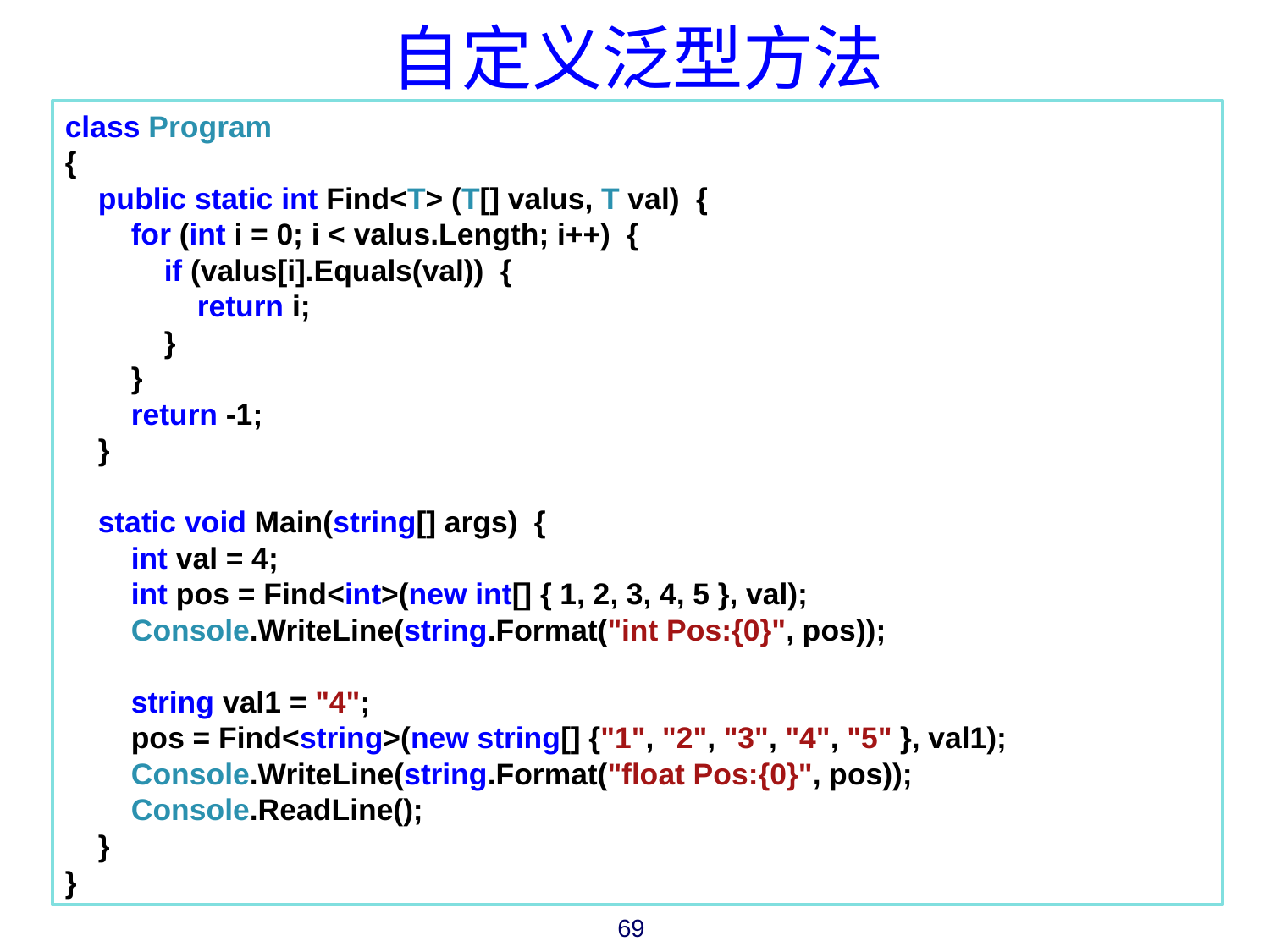

# 自定义泛型方法
class Program
{
    public static int Find<T> (T[] valus, T val)  {
        for (int i = 0; i < valus.Length; i++)  {
            if (valus[i].Equals(val))  {
                return i;
            }
        }
        return -1;
    }

    static void Main(string[] args)  {
        int val = 4;
        int pos = Find<int>(new int[] { 1, 2, 3, 4, 5 }, val);
        Console.WriteLine(string.Format("int Pos:{0}", pos));

        string val1 = "4";
        pos = Find<string>(new string[] {"1", "2", "3", "4", "5" }, val1);
        Console.WriteLine(string.Format("float Pos:{0}", pos));
        Console.ReadLine();
    }
}
69